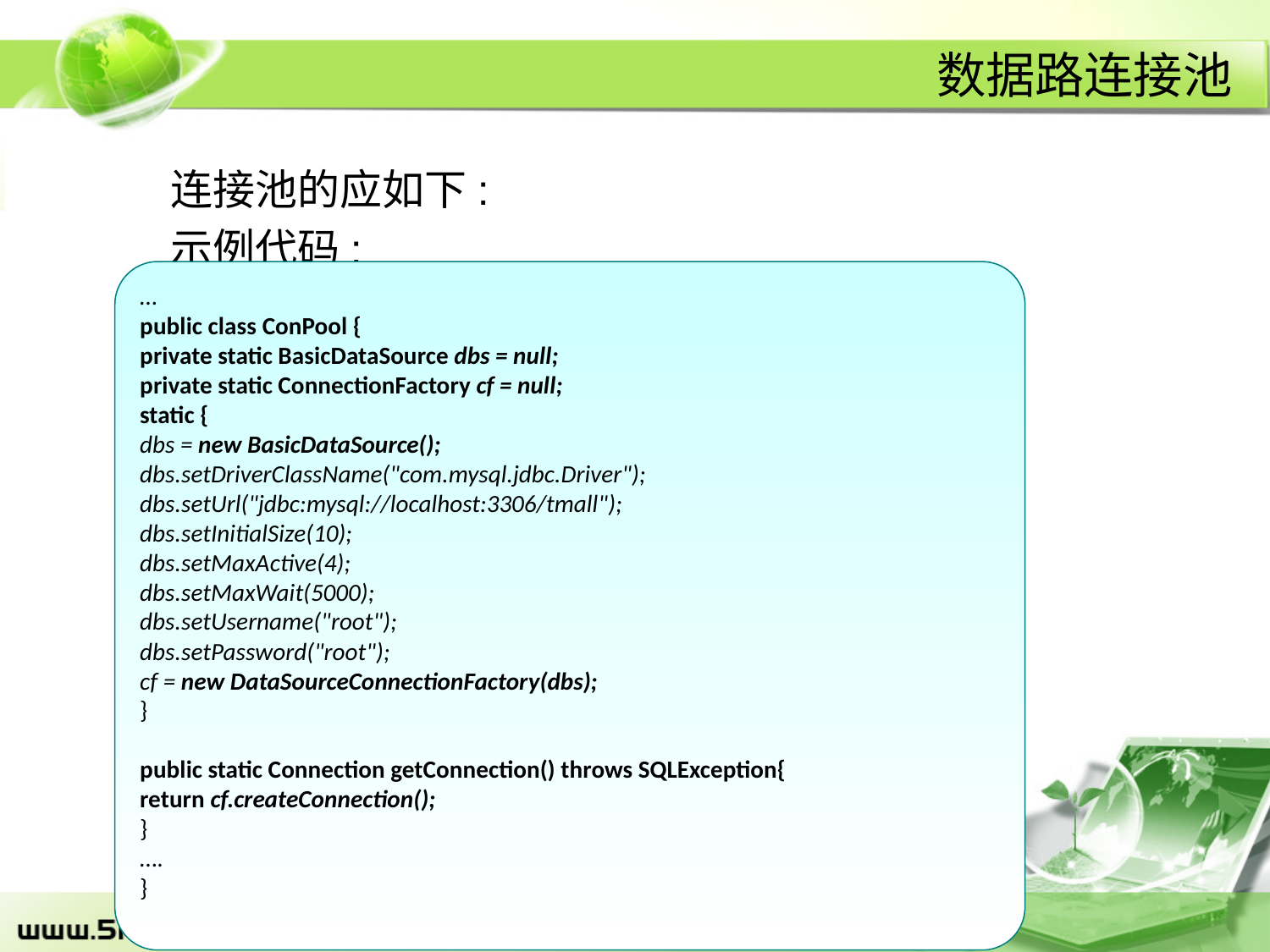

# 数据路连接池
连接池的应如下:
示例代码:

…
public class ConPool {
private static BasicDataSource dbs = null;
private static ConnectionFactory cf = null;
static {
dbs = new BasicDataSource();
dbs.setDriverClassName("com.mysql.jdbc.Driver");
dbs.setUrl("jdbc:mysql://localhost:3306/tmall");
dbs.setInitialSize(10);
dbs.setMaxActive(4);
dbs.setMaxWait(5000);
dbs.setUsername("root");
dbs.setPassword("root");
cf = new DataSourceConnectionFactory(dbs);
}

public static Connection getConnection() throws SQLException{
return cf.createConnection();
}
….
}